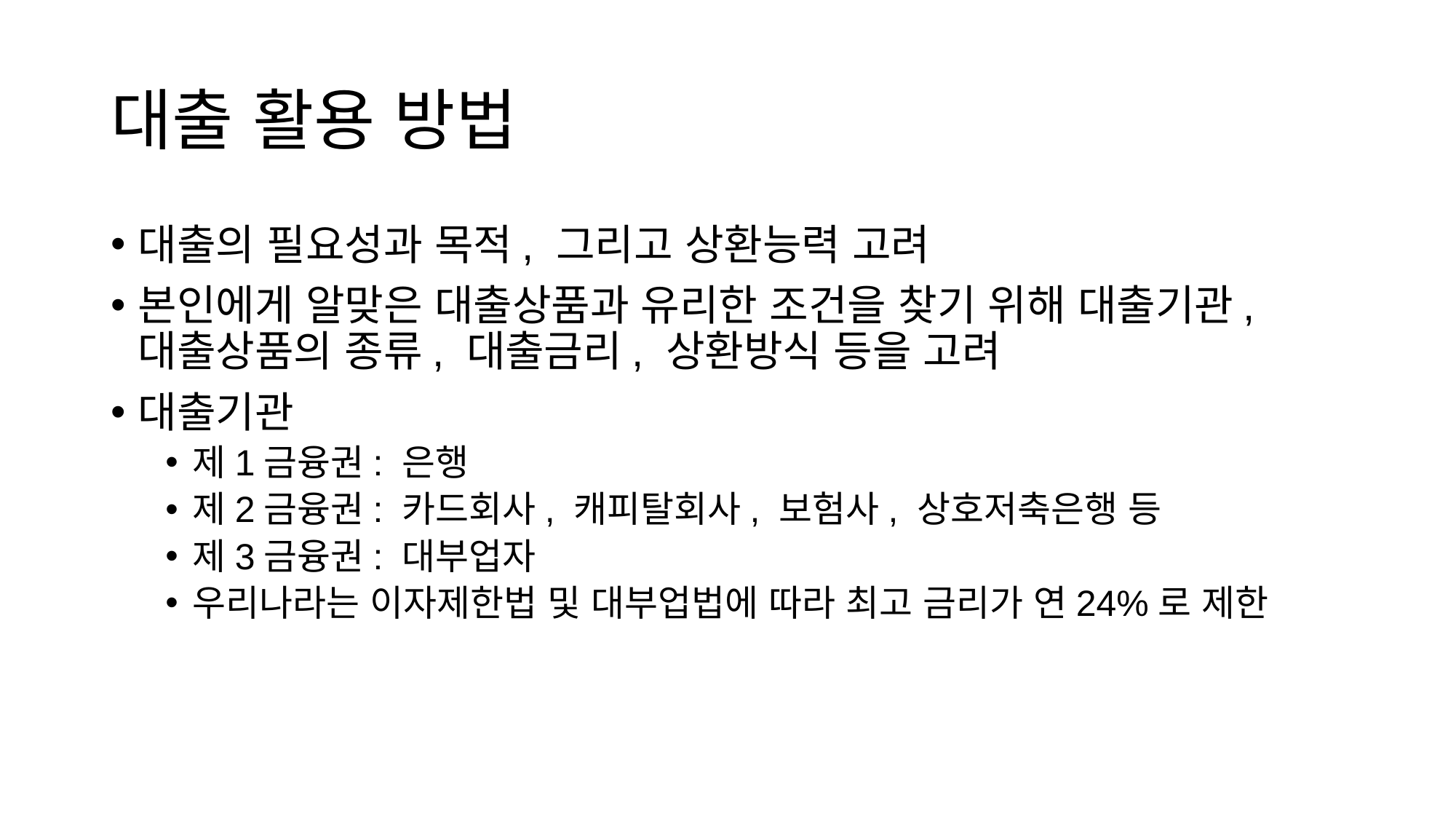

# 대출 활용 방법
대출의 필요성과 목적, 그리고 상환능력 고려
본인에게 알맞은 대출상품과 유리한 조건을 찾기 위해 대출기관, 대출상품의 종류, 대출금리, 상환방식 등을 고려
대출기관
제1금융권: 은행
제2금융권: 카드회사, 캐피탈회사, 보험사, 상호저축은행 등
제3금융권: 대부업자
우리나라는 이자제한법 및 대부업법에 따라 최고 금리가 연24%로 제한